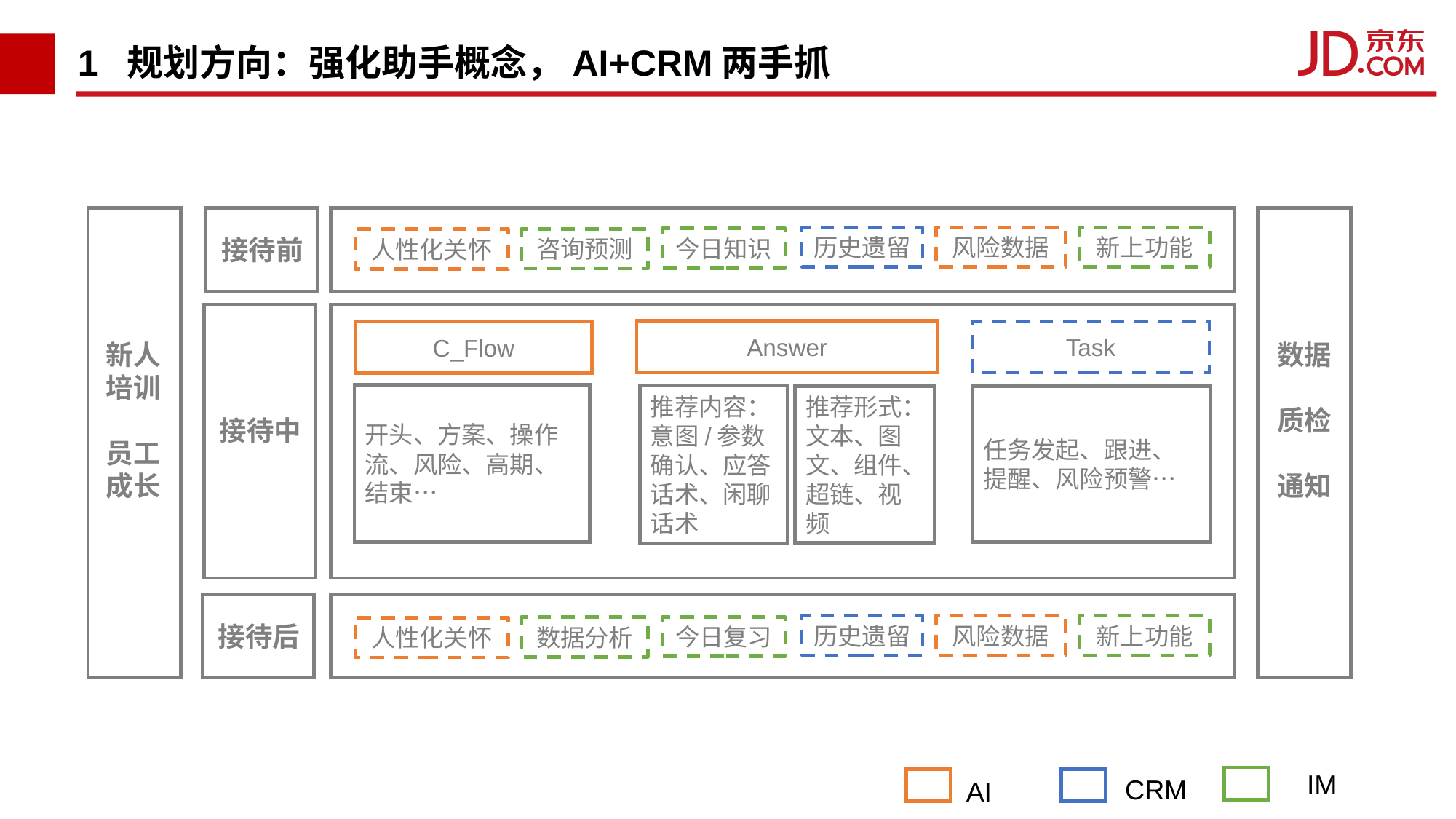

1  规划方向：强化助手概念，AI+CRM两手抓

历史遗留
风险数据
新上功能
接待前
今日知识
咨询预测
人性化关怀

Answer
Task
C_Flow
新人培训

员工成长
数据

质检

通知
开头、方案、操作流、风险、高期、结束…
推荐内容：意图/参数确认、应答话术、闲聊话术
推荐形式：文本、图文、组件、超链、视频
任务发起、跟进、提醒、风险预警…
接待中

接待后
历史遗留
风险数据
新上功能
今日复习
数据分析
人性化关怀
IM
CRM

AI